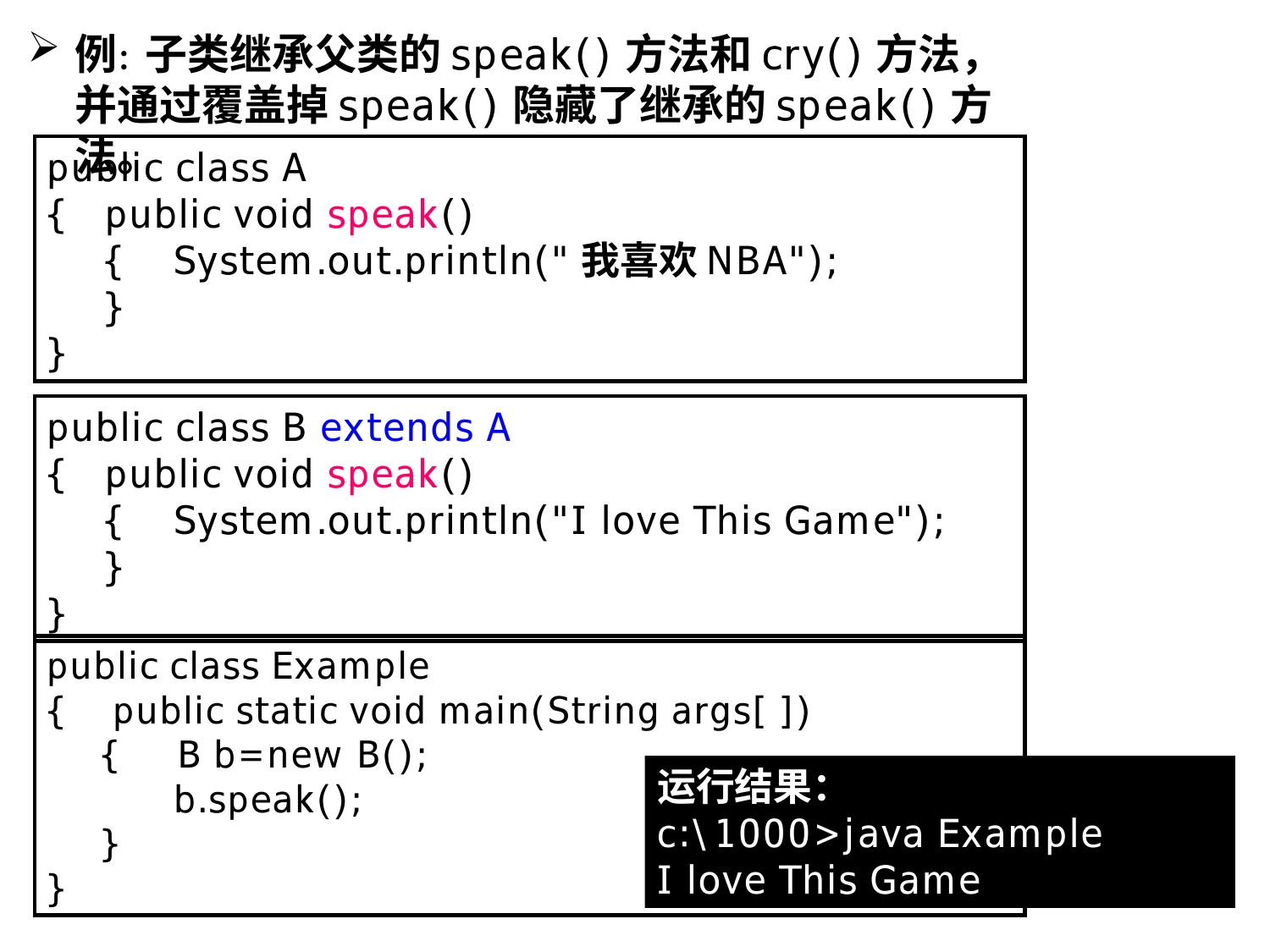

例：子类继承父类的speak()方法和cry()方法，并通过覆盖掉speak()隐藏了继承的speak()方法。
public class A
{   public void speak()
     {    System.out.println("我喜欢NBA");
     }
}
public class B extends A
{   public void speak()
     {	System.out.println("I love This Game");
     }
}
public class Example
{    public static void main(String args[ ])
     {     B b=new B();
	b.speak();
     }
}
运行结果：
c:\1000>java Example
I love This Game